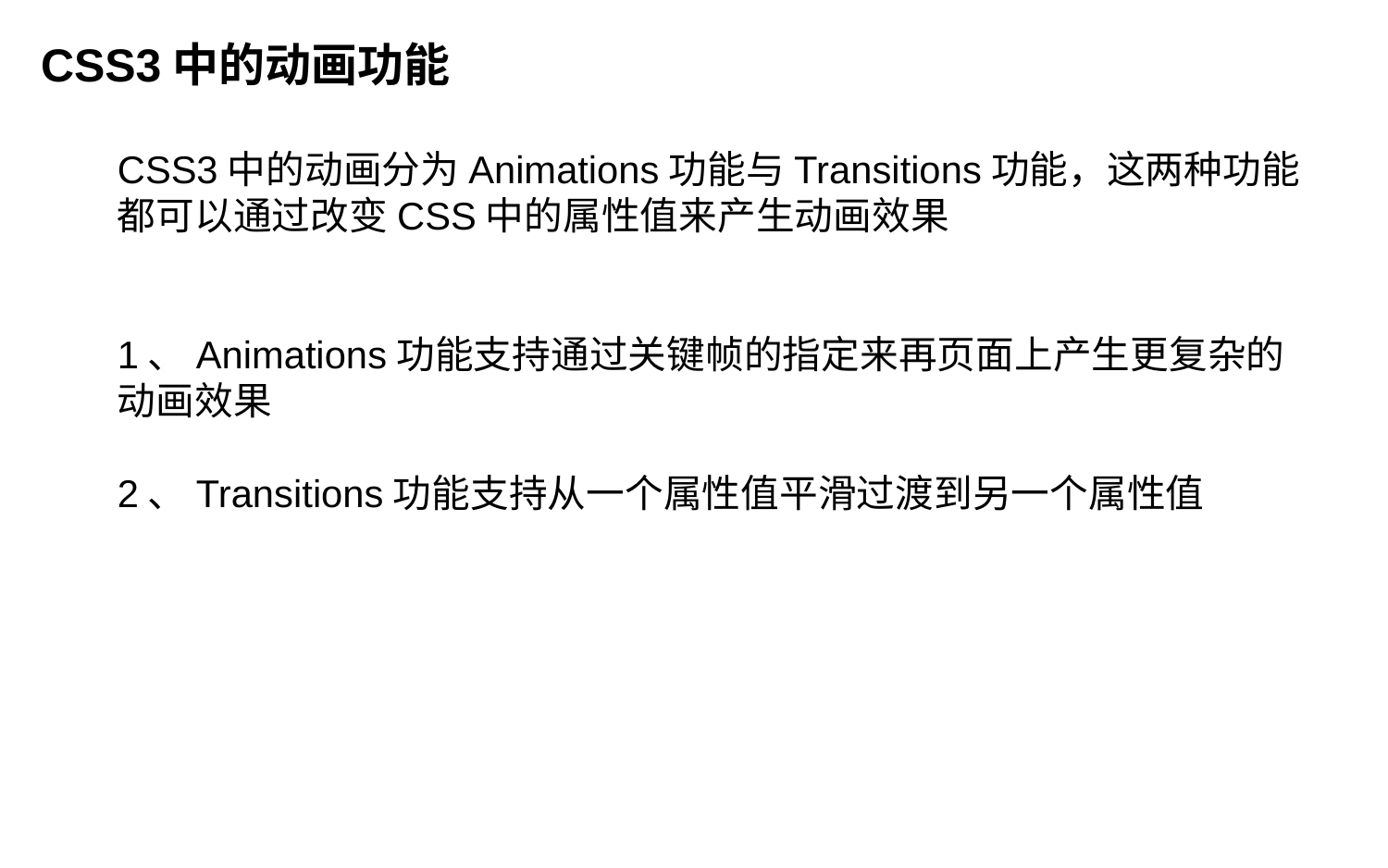

CSS3中的动画功能
CSS3中的动画分为Animations功能与Transitions功能，这两种功能都可以通过改变CSS中的属性值来产生动画效果

1、Animations功能支持通过关键帧的指定来再页面上产生更复杂的动画效果

2、Transitions功能支持从一个属性值平滑过渡到另一个属性值